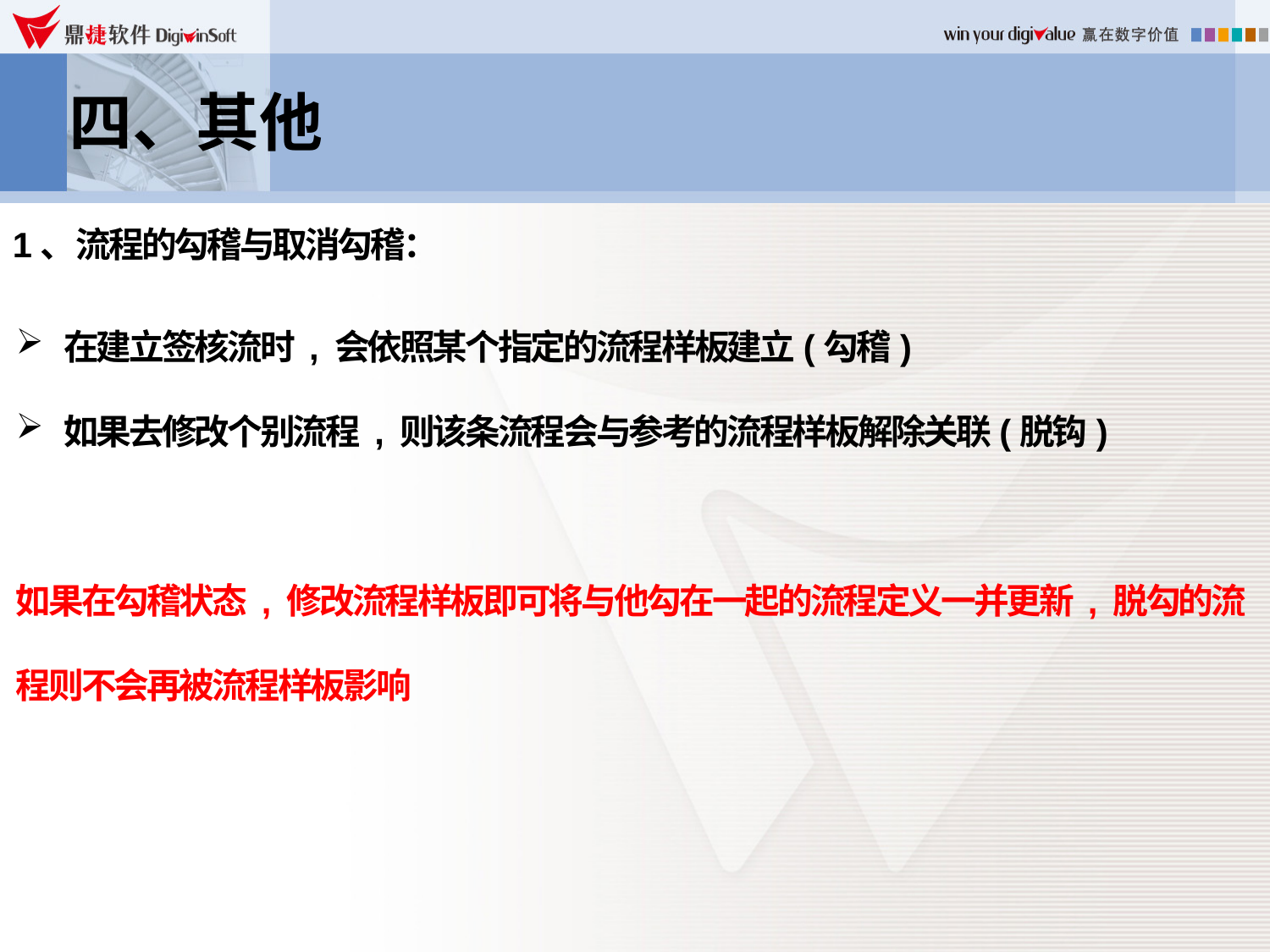

四、其他
1、流程的勾稽与取消勾稽：
在建立签核流时 , 会依照某个指定的流程样板建立(勾稽)
如果去修改个别流程 , 则该条流程会与参考的流程样板解除关联(脱钩)

如果在勾稽状态 , 修改流程样板即可将与他勾在一起的流程定义一并更新 , 脱勾的流程则不会再被流程样板影响